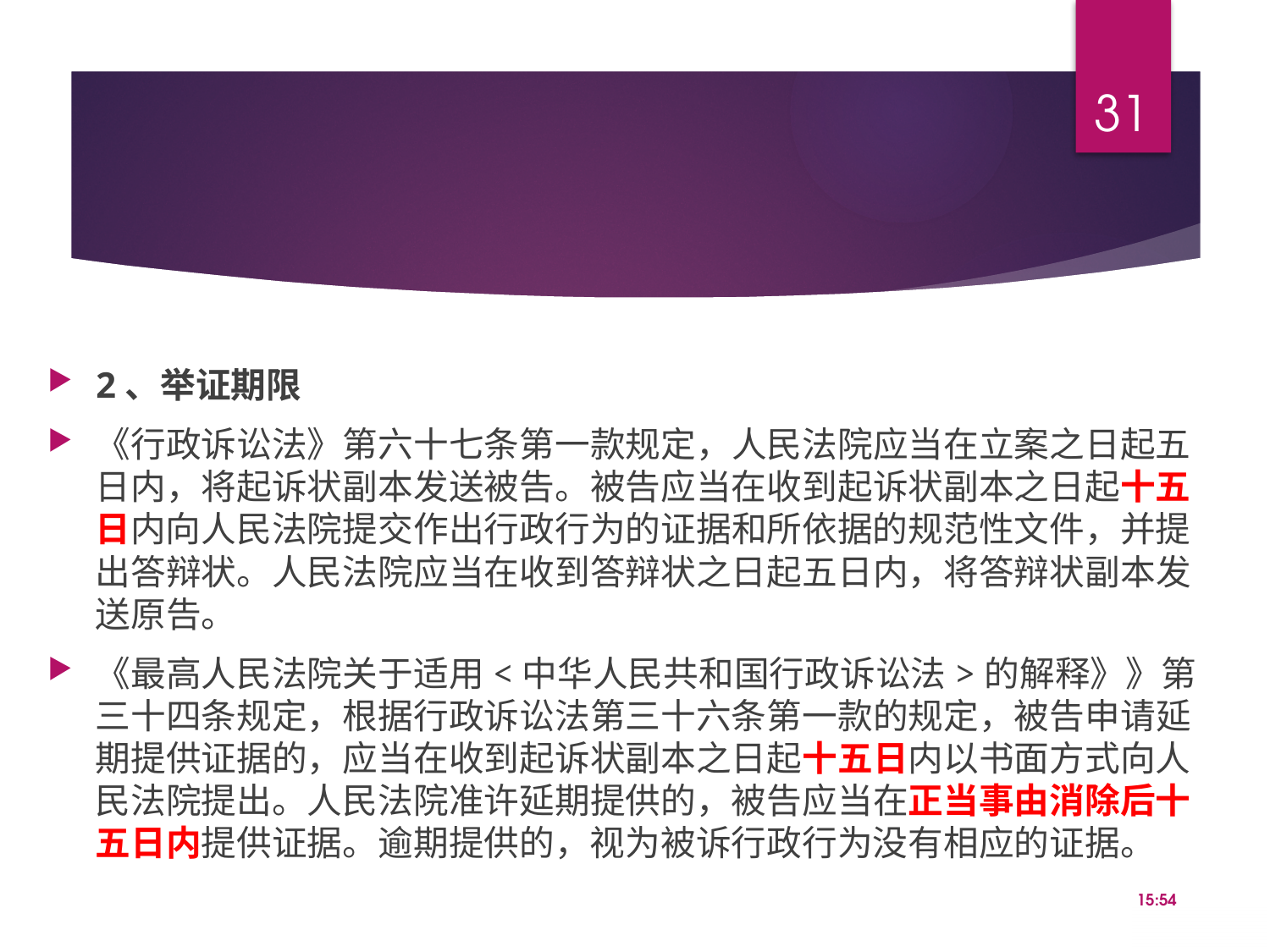

31
#
2、举证期限
《行政诉讼法》第六十七条第一款规定，人民法院应当在立案之日起五日内，将起诉状副本发送被告。被告应当在收到起诉状副本之日起十五日内向人民法院提交作出行政行为的证据和所依据的规范性文件，并提出答辩状。人民法院应当在收到答辩状之日起五日内，将答辩状副本发送原告。
《最高人民法院关于适用<中华人民共和国行政诉讼法>的解释》》第三十四条规定，根据行政诉讼法第三十六条第一款的规定，被告申请延期提供证据的，应当在收到起诉状副本之日起十五日内以书面方式向人民法院提出。人民法院准许延期提供的，被告应当在正当事由消除后十五日内提供证据。逾期提供的，视为被诉行政行为没有相应的证据。

15:54